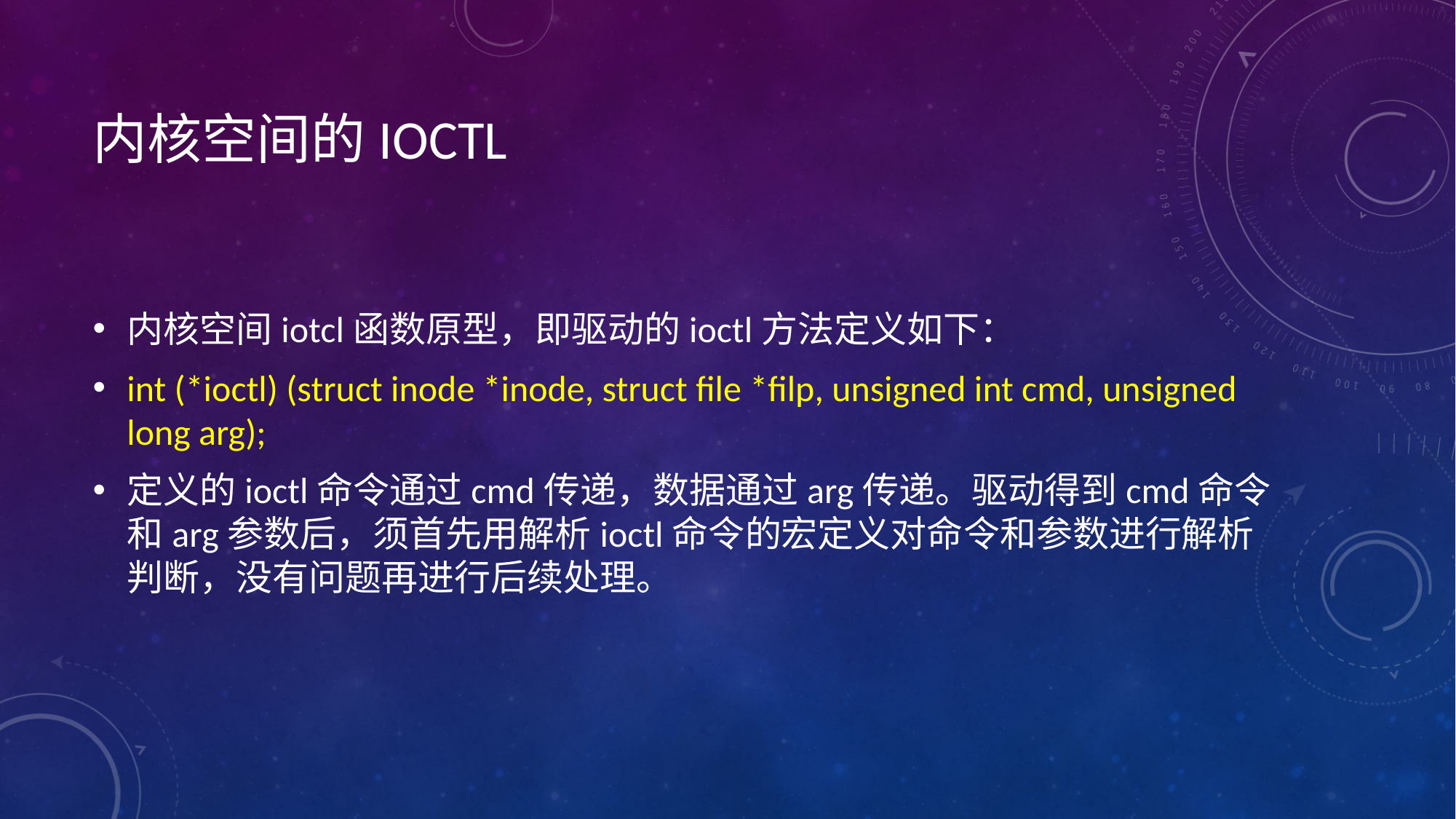

# 内核空间的ioctl
内核空间iotcl函数原型，即驱动的ioctl方法定义如下：
int (*ioctl) (struct inode *inode, struct file *filp, unsigned int cmd, unsigned long arg);
定义的ioctl命令通过cmd传递，数据通过arg传递。驱动得到cmd命令和arg参数后，须首先用解析ioctl命令的宏定义对命令和参数进行解析判断，没有问题再进行后续处理。